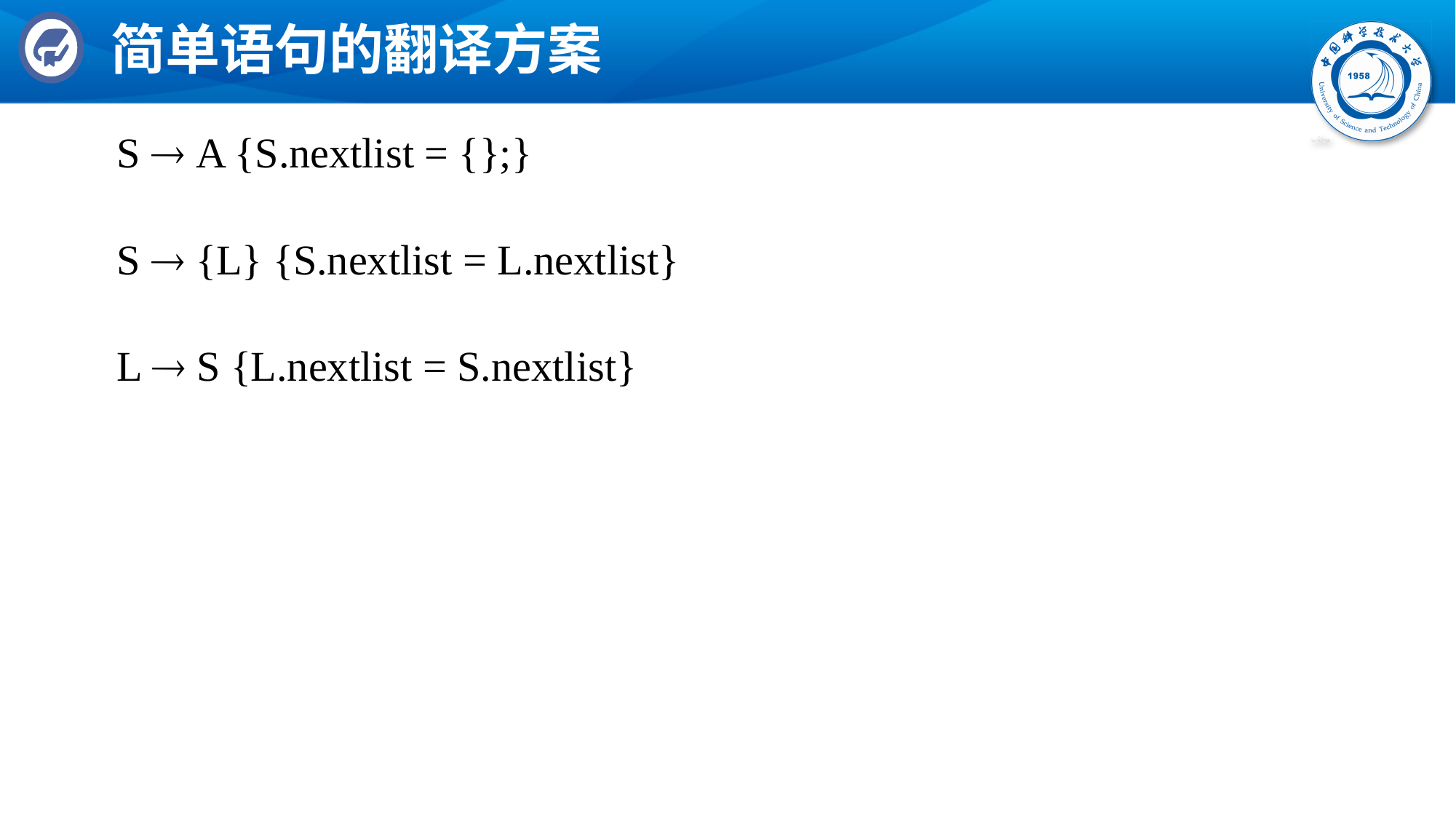

# 简单语句的翻译方案
S → A {S.nextlist = {};}

S → {L} {S.nextlist = L.nextlist}

L → S {L.nextlist = S.nextlist}